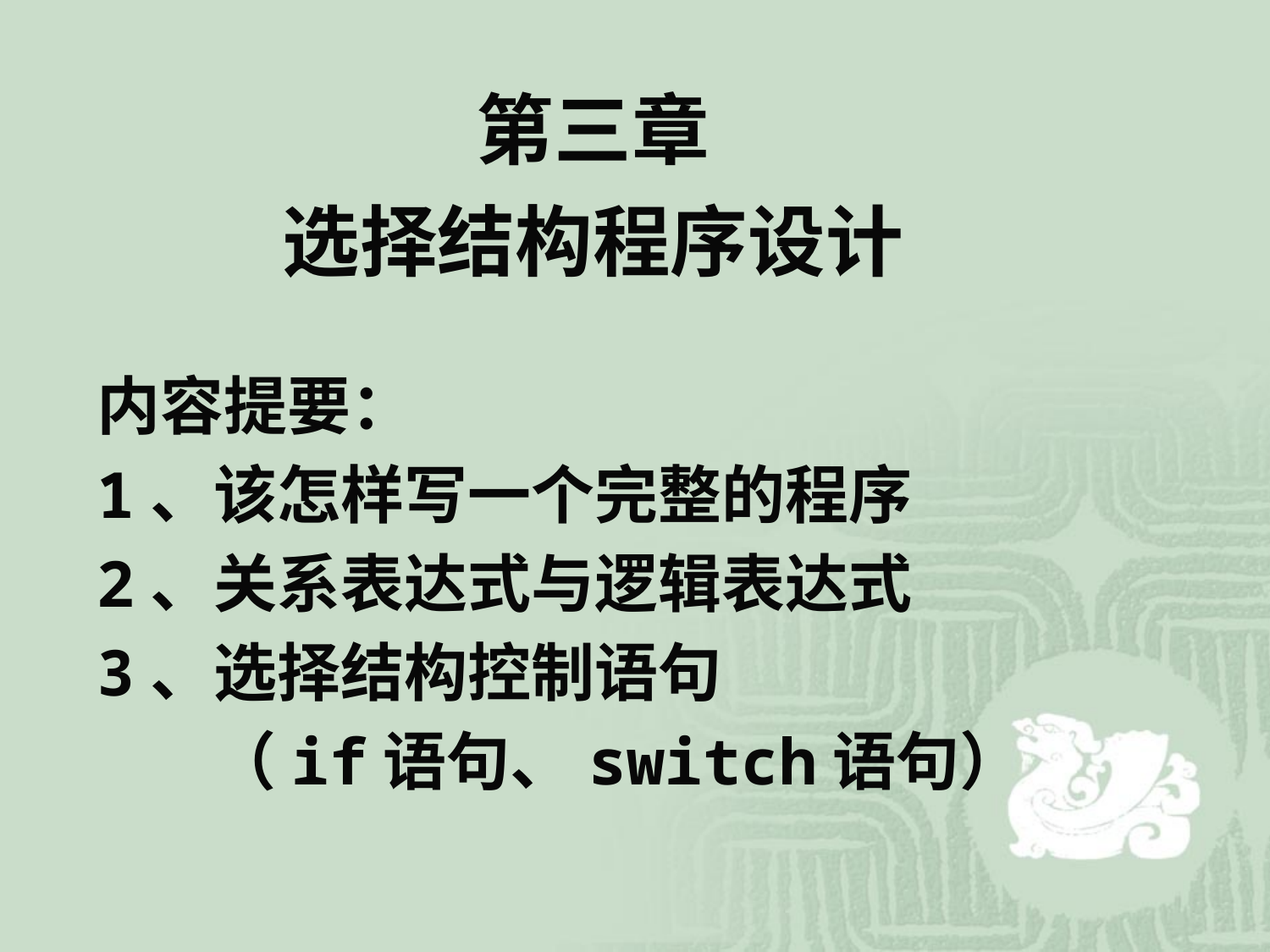

# 第三章 选择结构程序设计
内容提要：
1、该怎样写一个完整的程序
2、关系表达式与逻辑表达式
3、选择结构控制语句
       （if语句、switch语句）